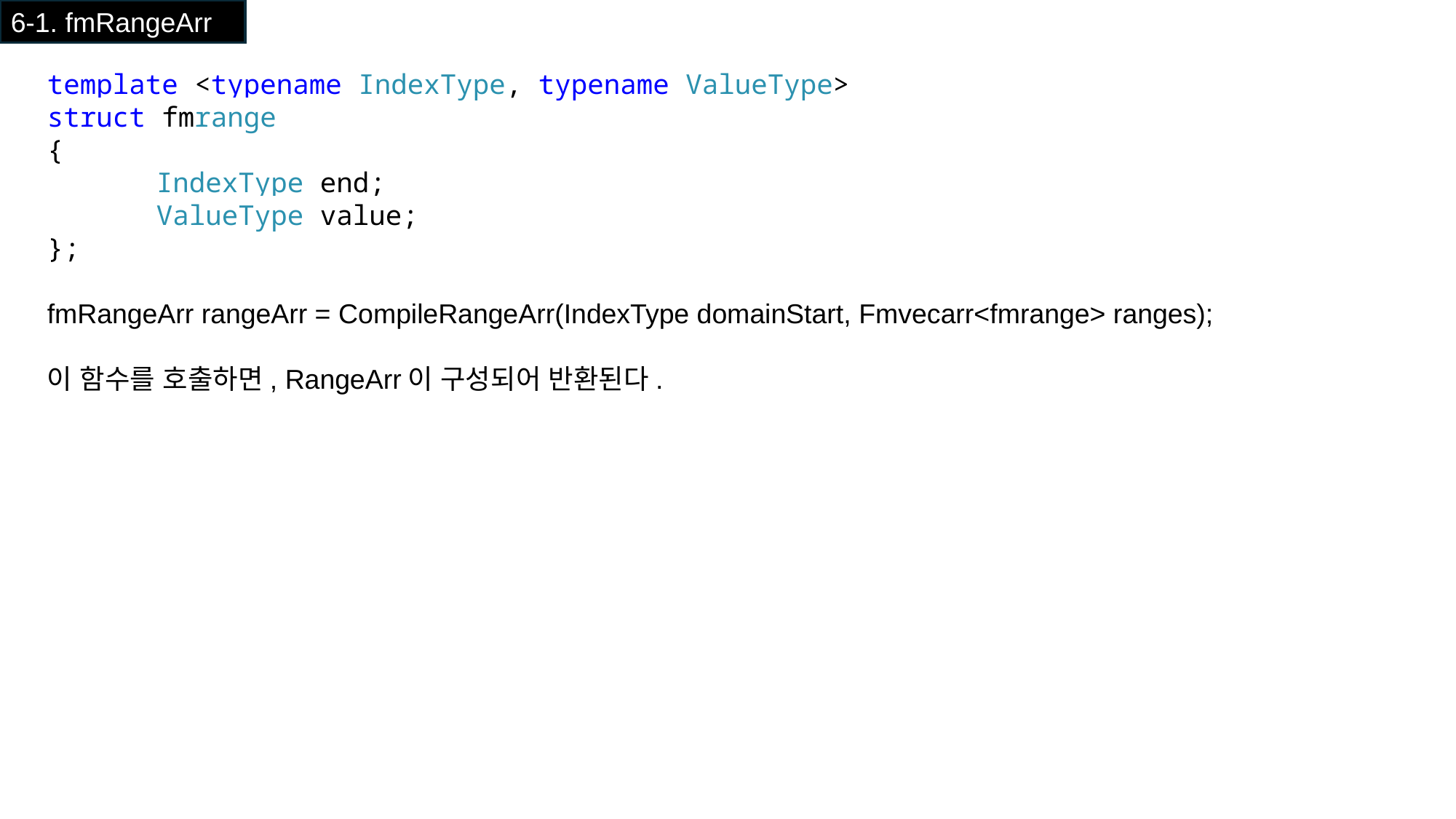

6-1. fmRangeArr
template <typename IndexType, typename ValueType>
struct fmrange
{
	IndexType end;
	ValueType value;
};

fmRangeArr rangeArr = CompileRangeArr(IndexType domainStart, Fmvecarr<fmrange> ranges);

이 함수를 호출하면, RangeArr이 구성되어 반환된다.